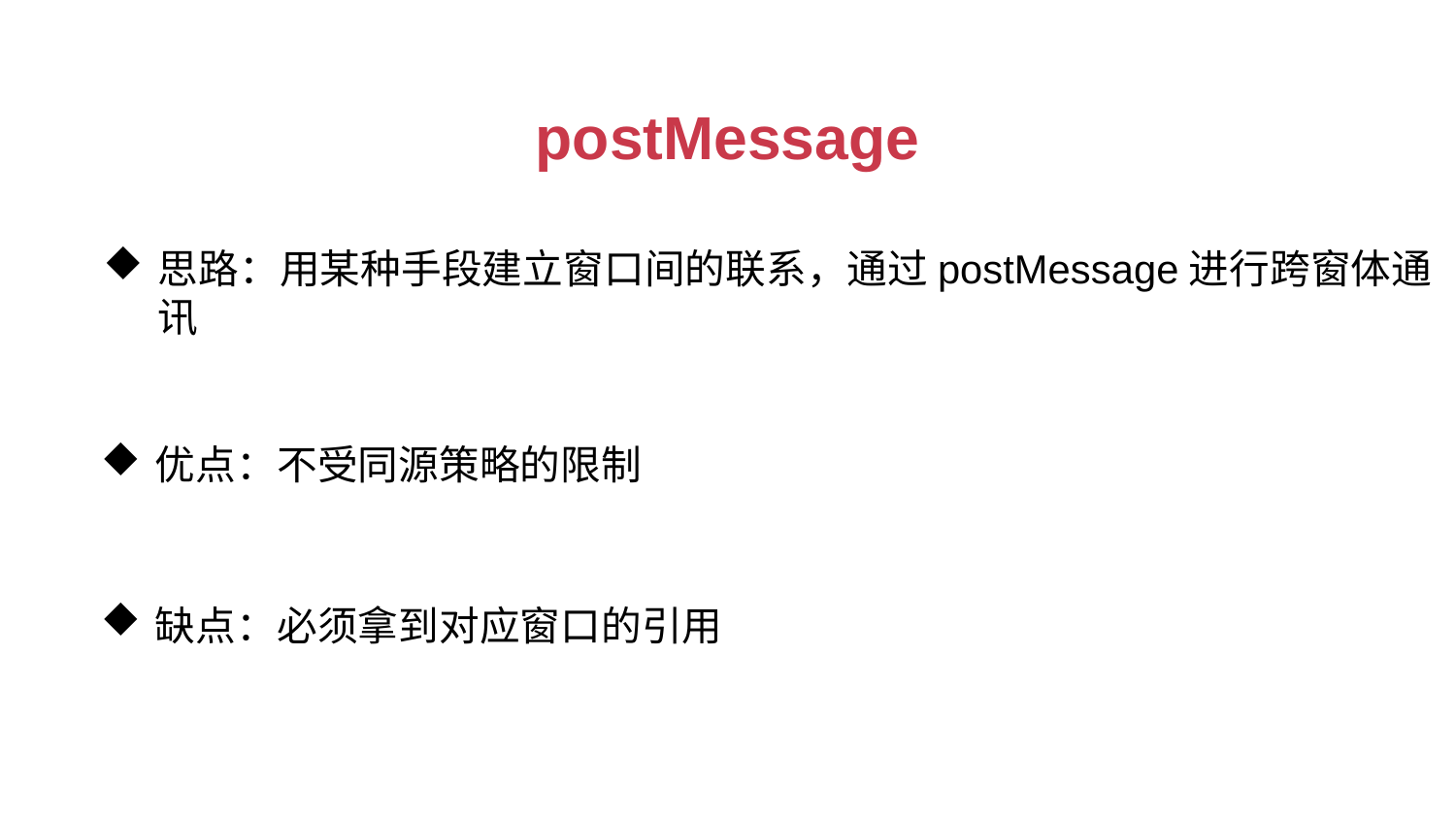

postMessage
思路：用某种手段建立窗口间的联系，通过postMessage进行跨窗体通讯
优点：不受同源策略的限制
缺点：必须拿到对应窗口的引用